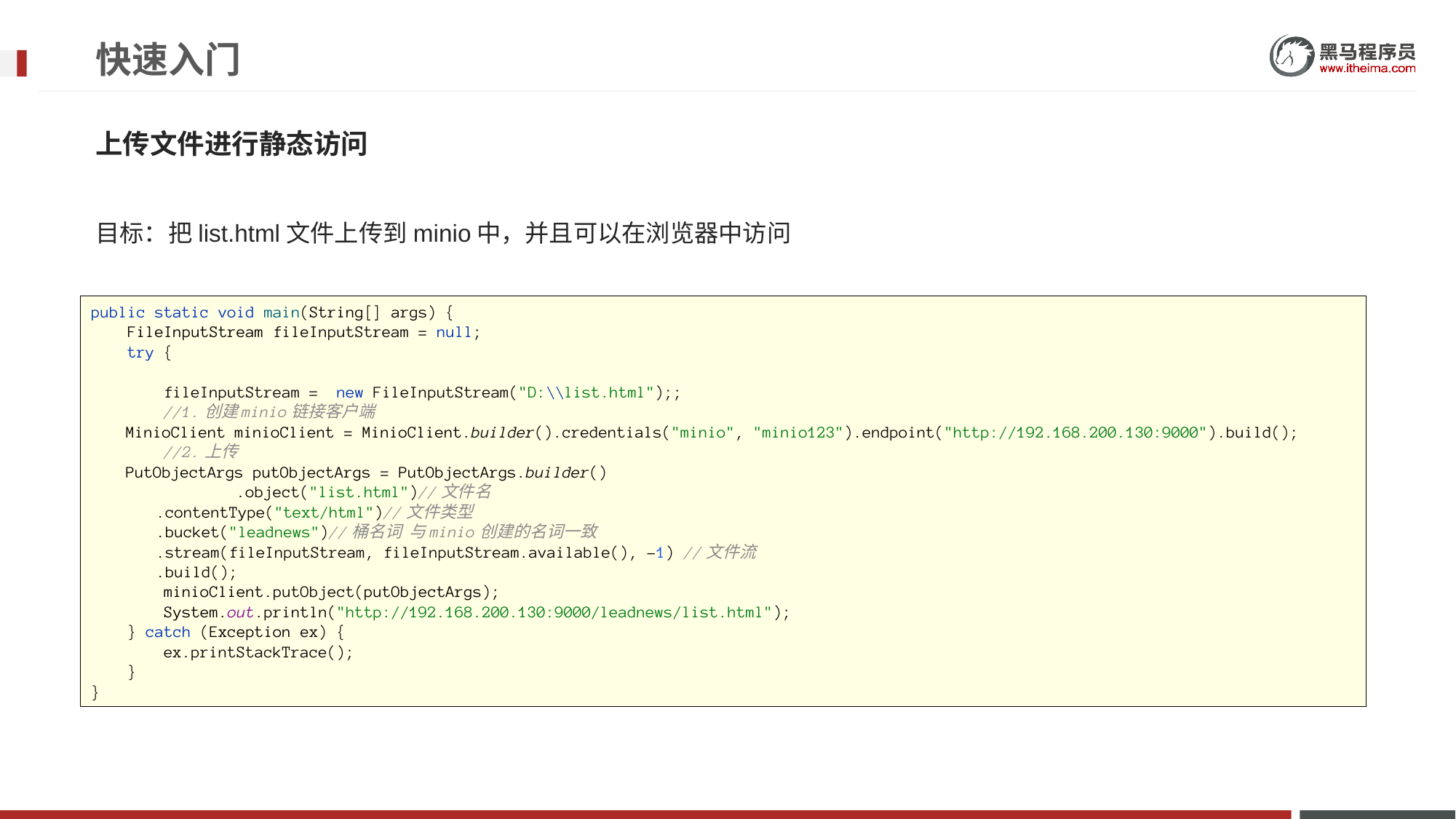

# 快速入门
上传文件进行静态访问
目标：把list.html文件上传到minio中，并且可以在浏览器中访问
public static void main(String[] args) {
    FileInputStream fileInputStream = null;
    try {
        fileInputStream =  new FileInputStream("D:\\list.html");;
        //1.创建minio链接客户端
        MinioClient minioClient = MinioClient.builder().credentials("minio", "minio123").endpoint("http://192.168.200.130:9000").build();
        //2.上传
        PutObjectArgs putObjectArgs = PutObjectArgs.builder()
                .object("list.html")//文件名
                .contentType("text/html")//文件类型
                .bucket("leadnews")//桶名词  与minio创建的名词一致
                .stream(fileInputStream, fileInputStream.available(), -1) //文件流
                .build();
        minioClient.putObject(putObjectArgs);
        System.out.println("http://192.168.200.130:9000/leadnews/list.html");
    } catch (Exception ex) {
        ex.printStackTrace();
    }
}